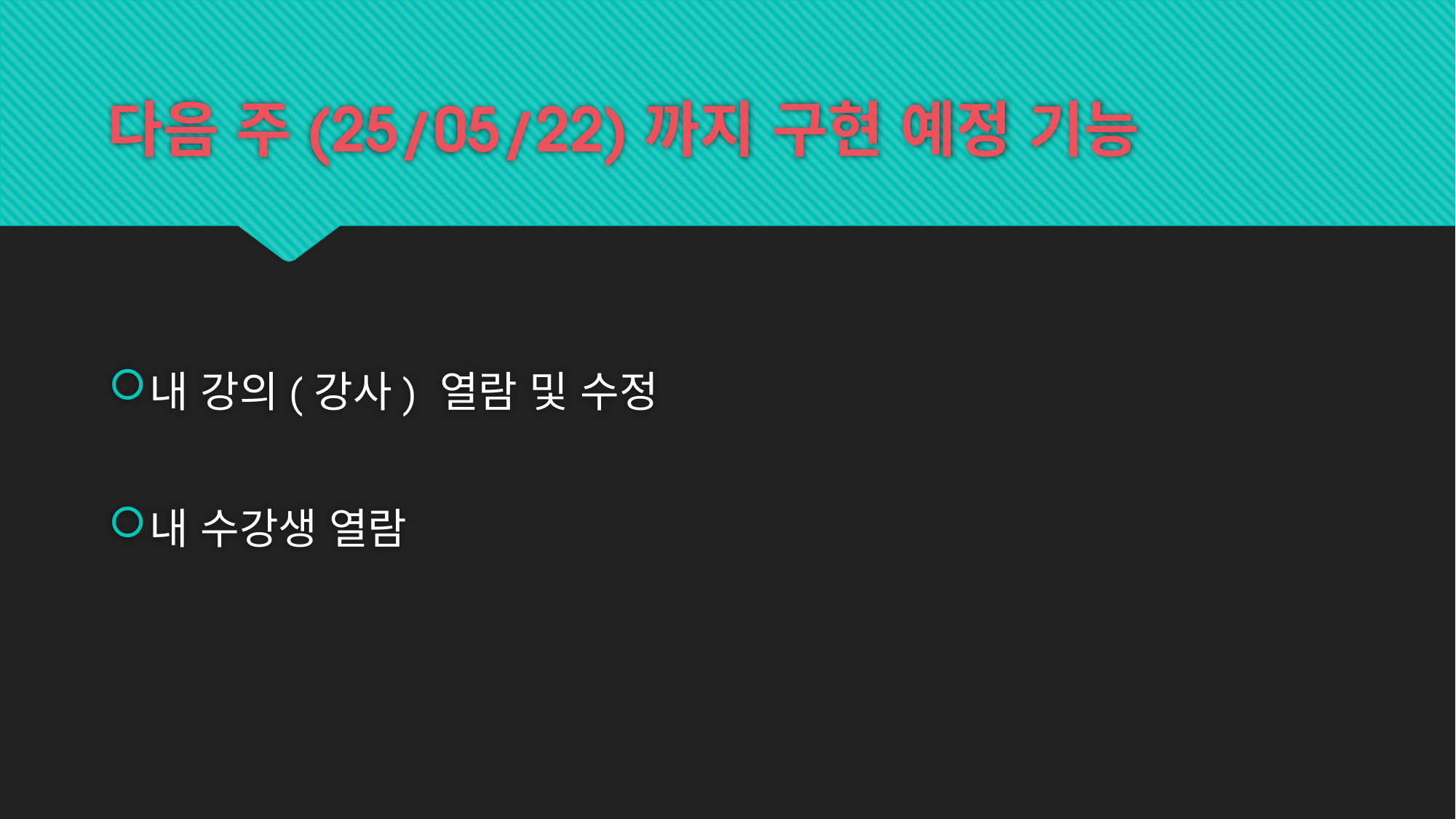

# 다음 주(25/05/22)까지 구현 예정 기능
내 강의(강사) 열람 및 수정

내 수강생 열람